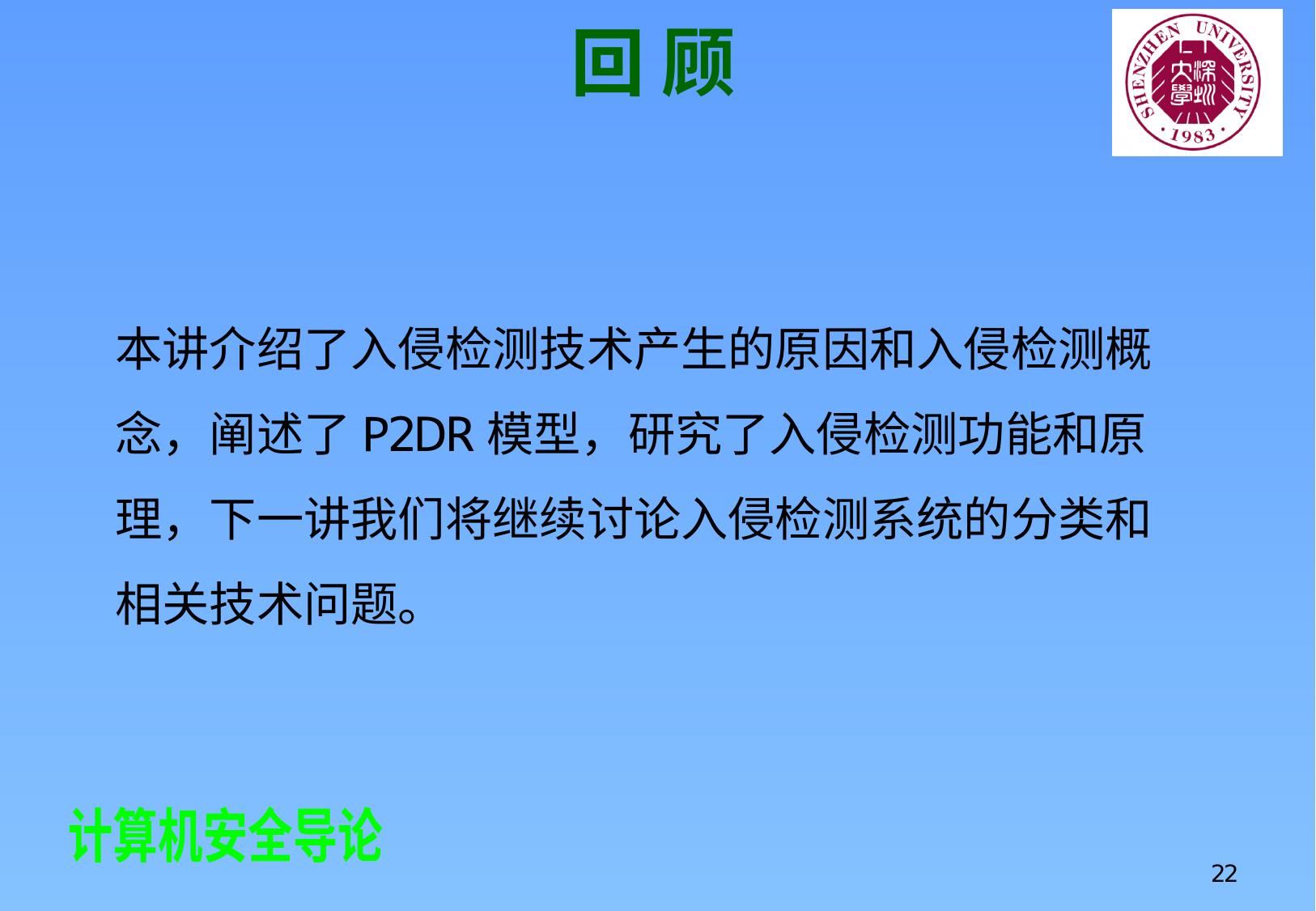

# 回 顾
本讲介绍了入侵检测技术产生的原因和入侵检测概念，阐述了P2DR模型，研究了入侵检测功能和原理，下一讲我们将继续讨论入侵检测系统的分类和相关技术问题。
22